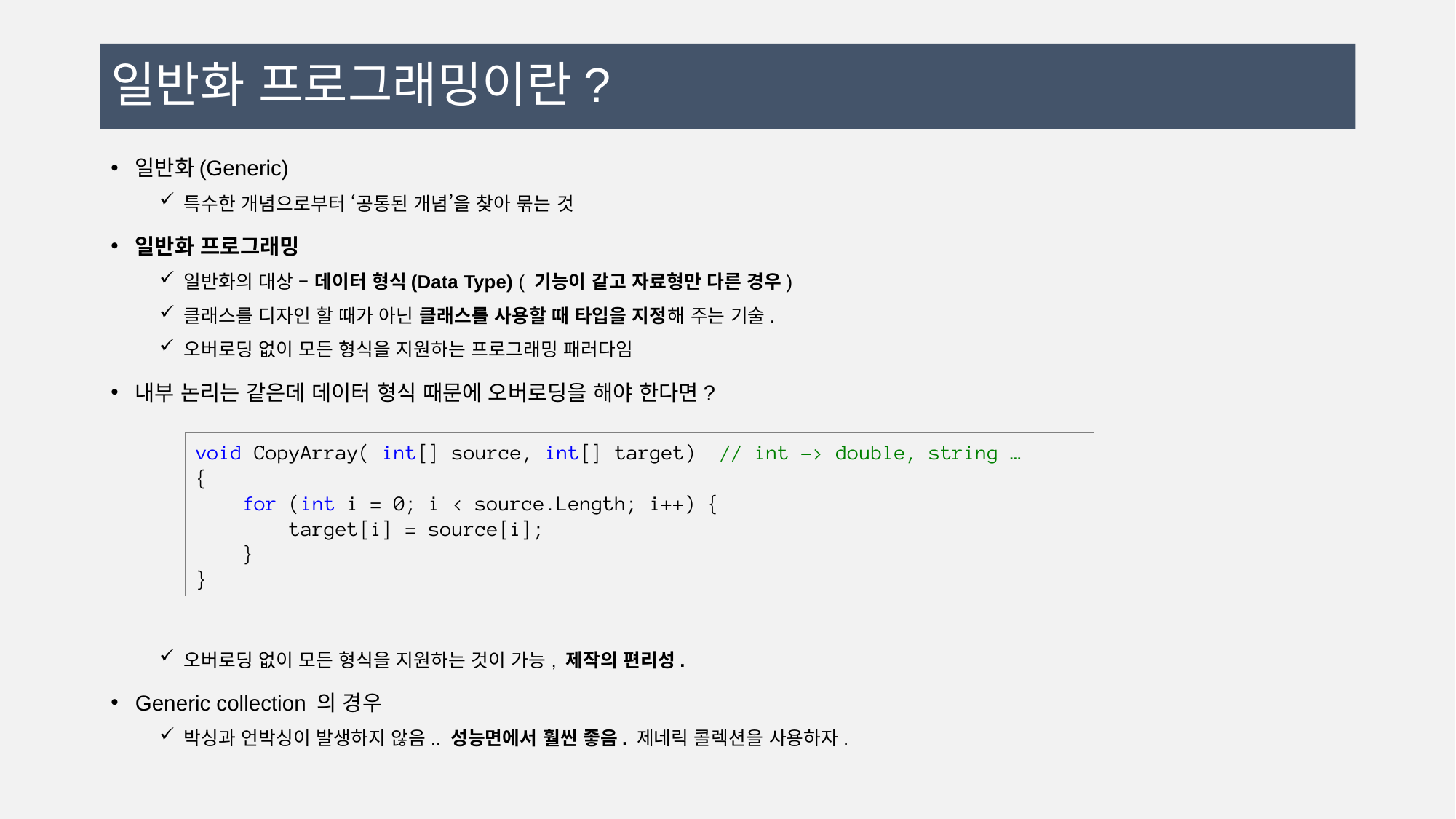

# 일반화 프로그래밍이란?
일반화(Generic)
특수한 개념으로부터 ‘공통된 개념’을 찾아 묶는 것
일반화 프로그래밍
일반화의 대상 – 데이터 형식(Data Type) ( 기능이 같고 자료형만 다른 경우)
클래스를 디자인 할 때가 아닌 클래스를 사용할 때 타입을 지정해 주는 기술.
오버로딩 없이 모든 형식을 지원하는 프로그래밍 패러다임
내부 논리는 같은데 데이터 형식 때문에 오버로딩을 해야 한다면?

오버로딩 없이 모든 형식을 지원하는 것이 가능, 제작의 편리성.
Generic collection 의 경우
박싱과 언박싱이 발생하지 않음.. 성능면에서 훨씬 좋음. 제네릭 콜렉션을 사용하자.
void CopyArray( int[] source, int[] target)  // int -> double, string …
{
    for (int i = 0; i < source.Length; i++) {
        target[i] = source[i];
    }
}